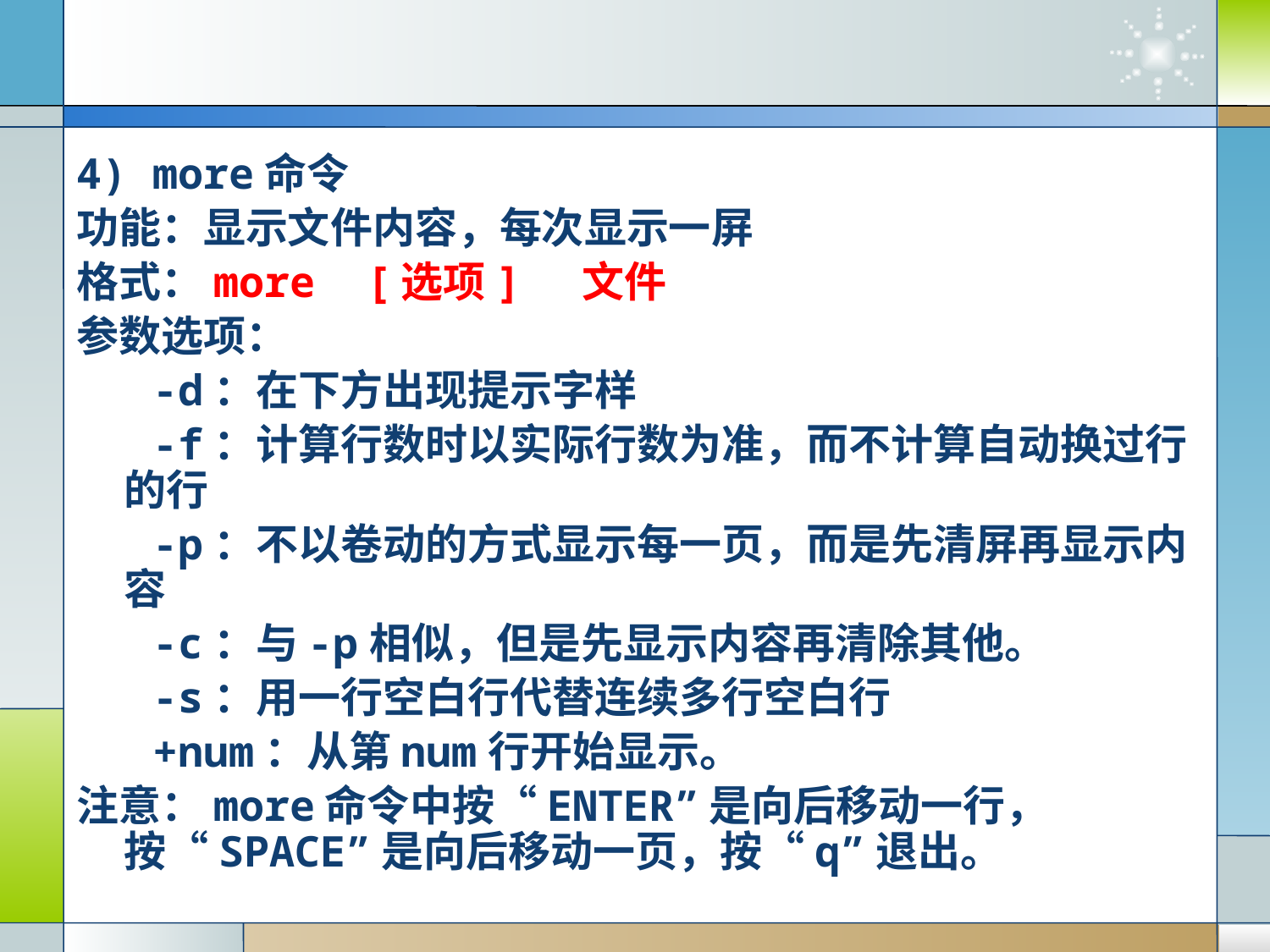

4) more命令
功能：显示文件内容，每次显示一屏
格式：more  [选项]  文件
参数选项：
   -d：在下方出现提示字样
   -f：计算行数时以实际行数为准，而不计算自动换过行的行
   -p：不以卷动的方式显示每一页，而是先清屏再显示内容
   -c：与-p相似，但是先显示内容再清除其他。
   -s：用一行空白行代替连续多行空白行
   +num：从第num行开始显示。
注意：more命令中按“ENTER”是向后移动一行，按“SPACE”是向后移动一页，按“q”退出。

45